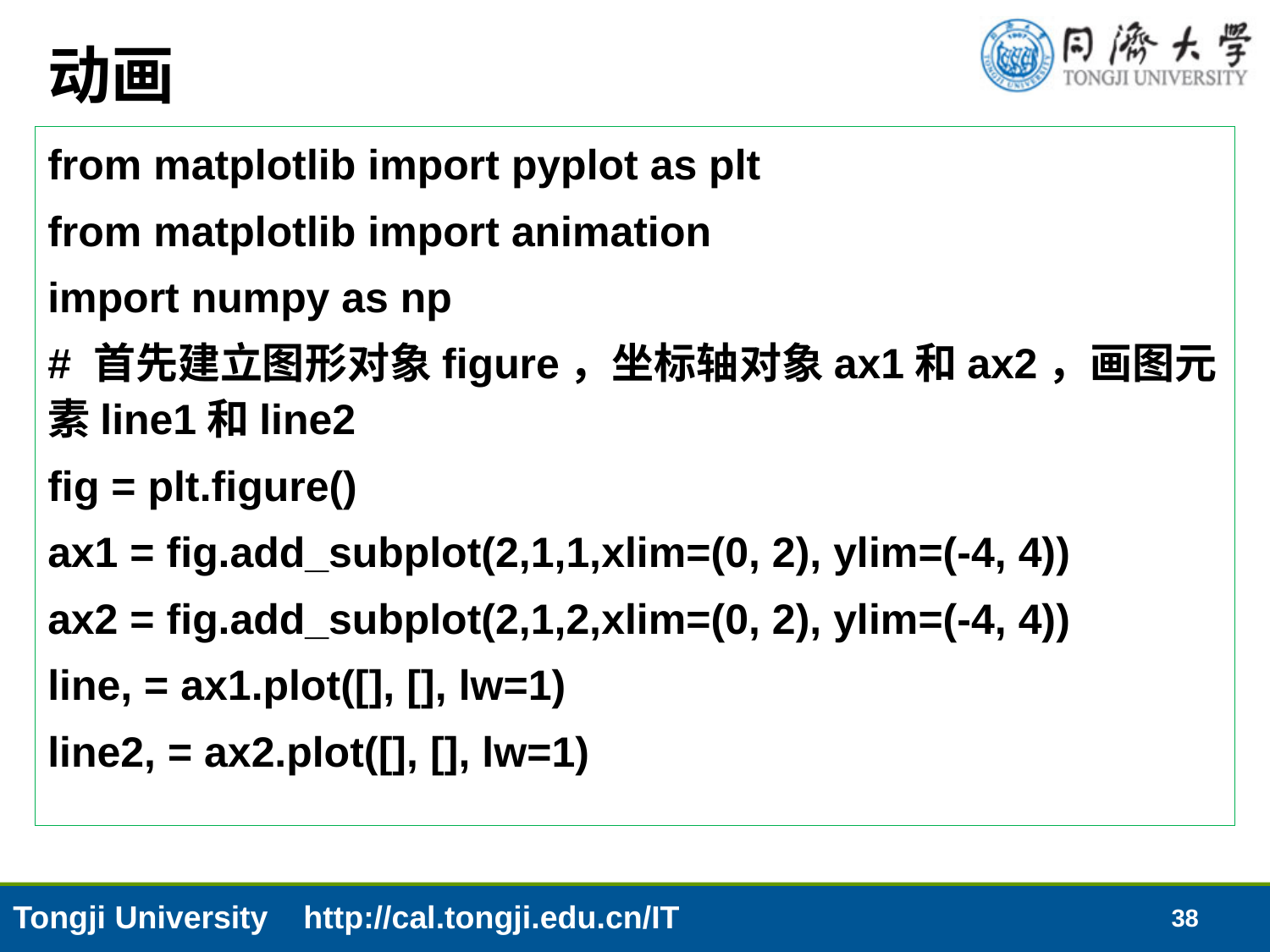

# 动画

from matplotlib import pyplot as plt
from matplotlib import animation
import numpy as np
# 首先建立图形对象figure，坐标轴对象ax1和ax2，画图元素line1和line2
fig = plt.figure()
ax1 = fig.add_subplot(2,1,1,xlim=(0, 2), ylim=(-4, 4))
ax2 = fig.add_subplot(2,1,2,xlim=(0, 2), ylim=(-4, 4))
line, = ax1.plot([], [], lw=1)
line2, = ax2.plot([], [], lw=1)